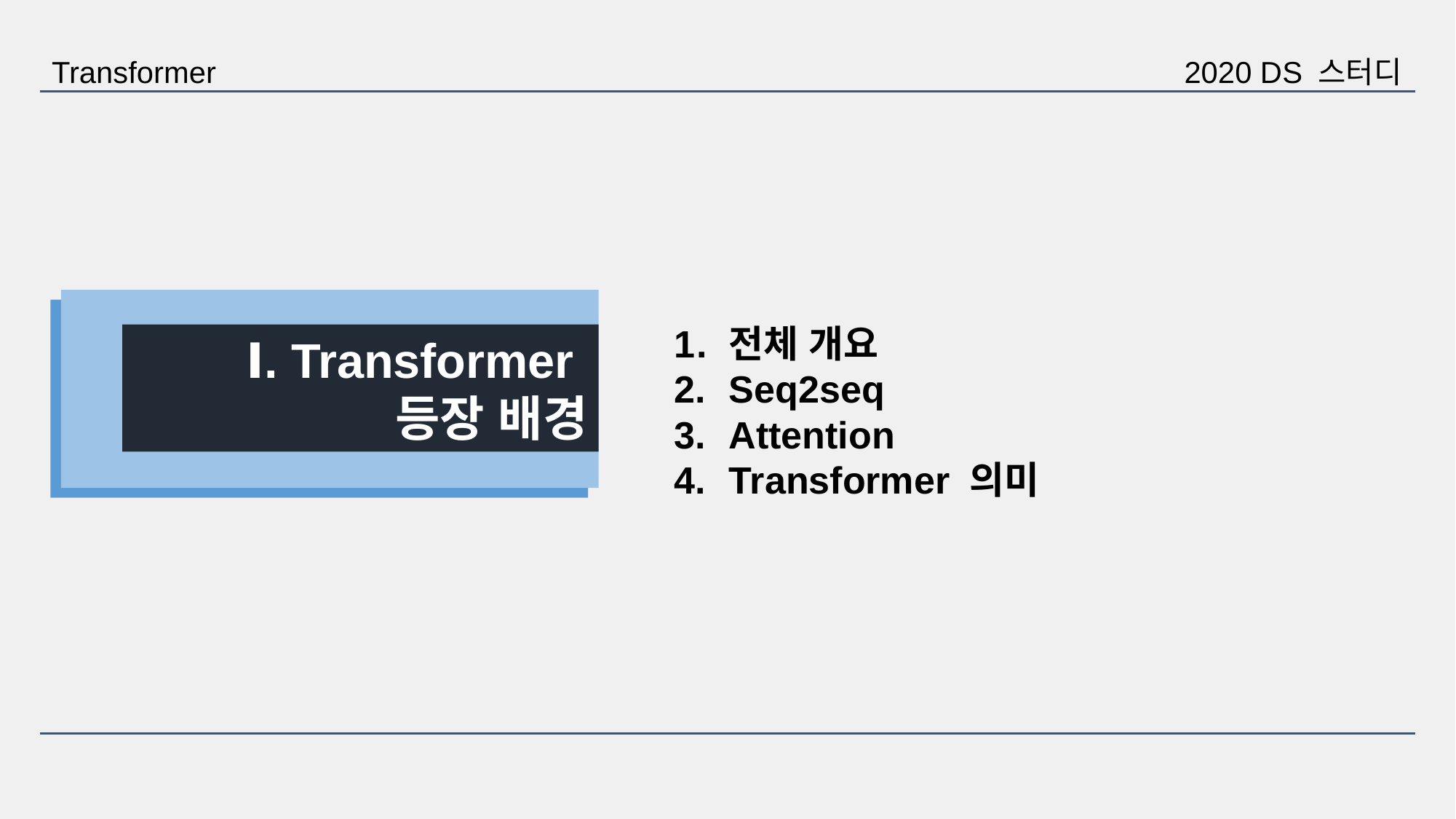

2020 DS 스터디
Transformer

Ⅰ. Transformer
등장 배경
전체 개요
Seq2seq
Attention
Transformer 의미